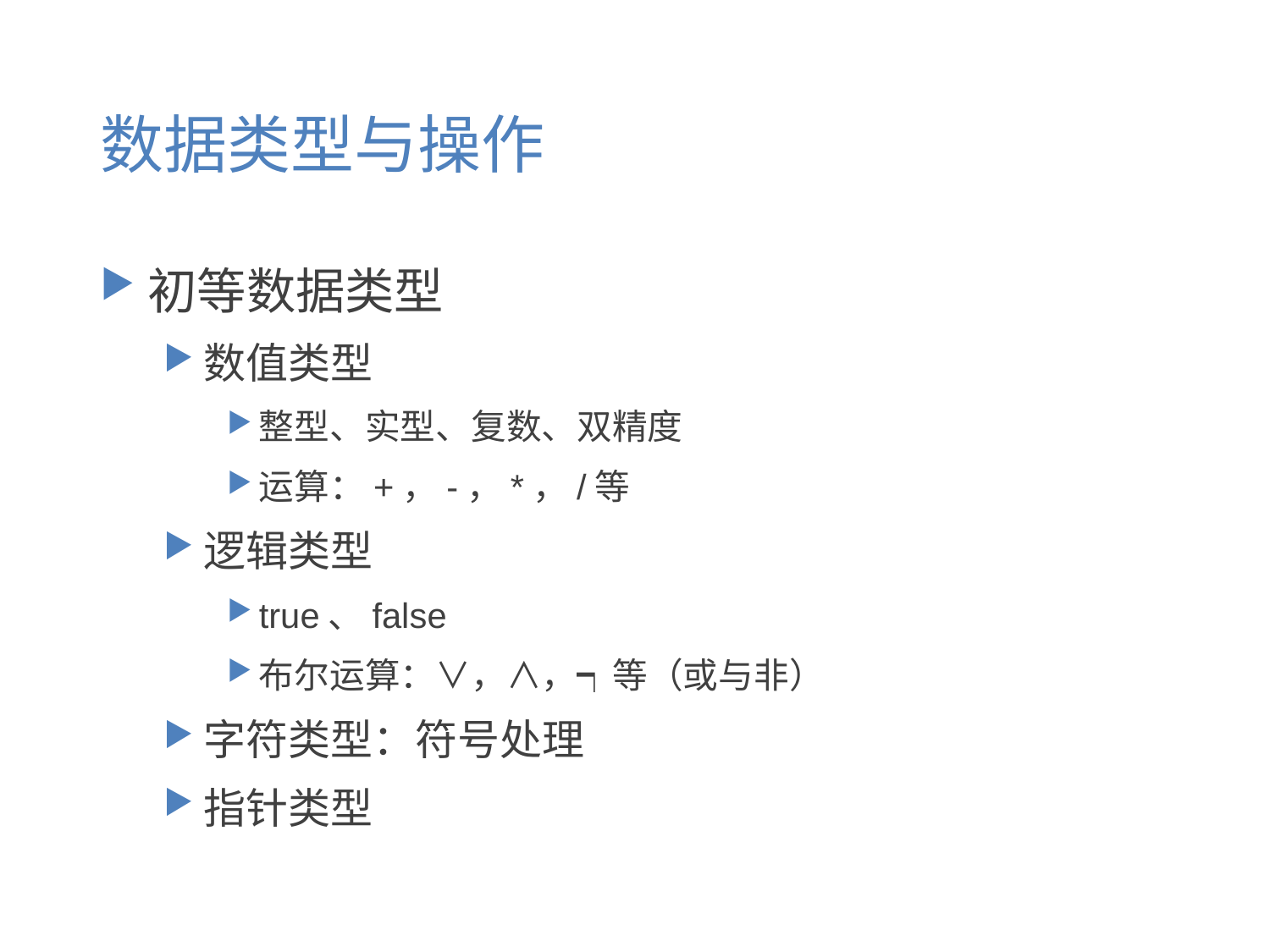

# 数据类型与操作
初等数据类型
数值类型
整型、实型、复数、双精度
运算：+，-，*，/等
逻辑类型
true、false
布尔运算：∨，∧，┑等（或与非）
字符类型：符号处理
指针类型